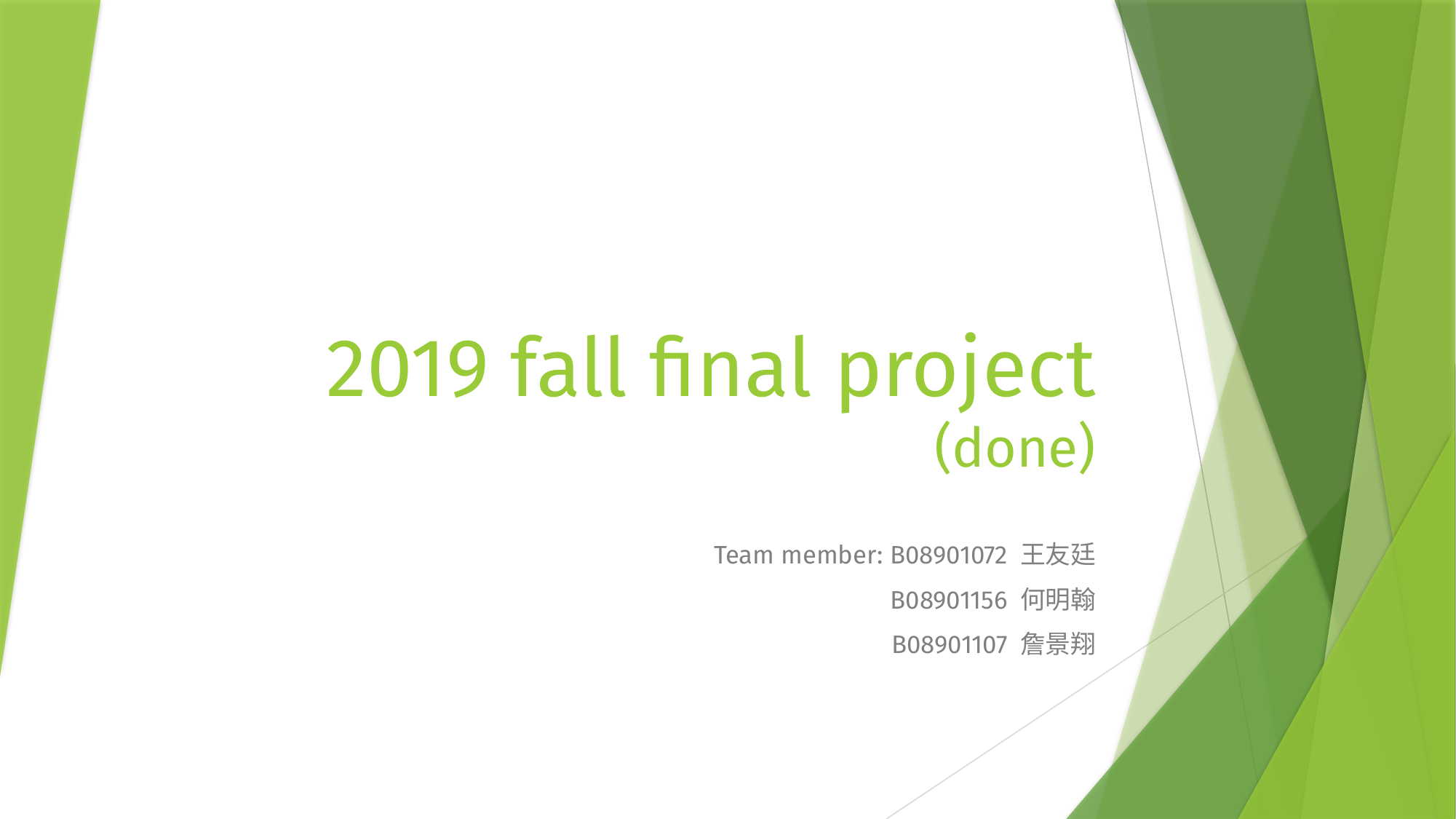

# 2019 fall final project (done)
Team member: B08901072 王友廷
B08901156 何明翰
B08901107 詹景翔